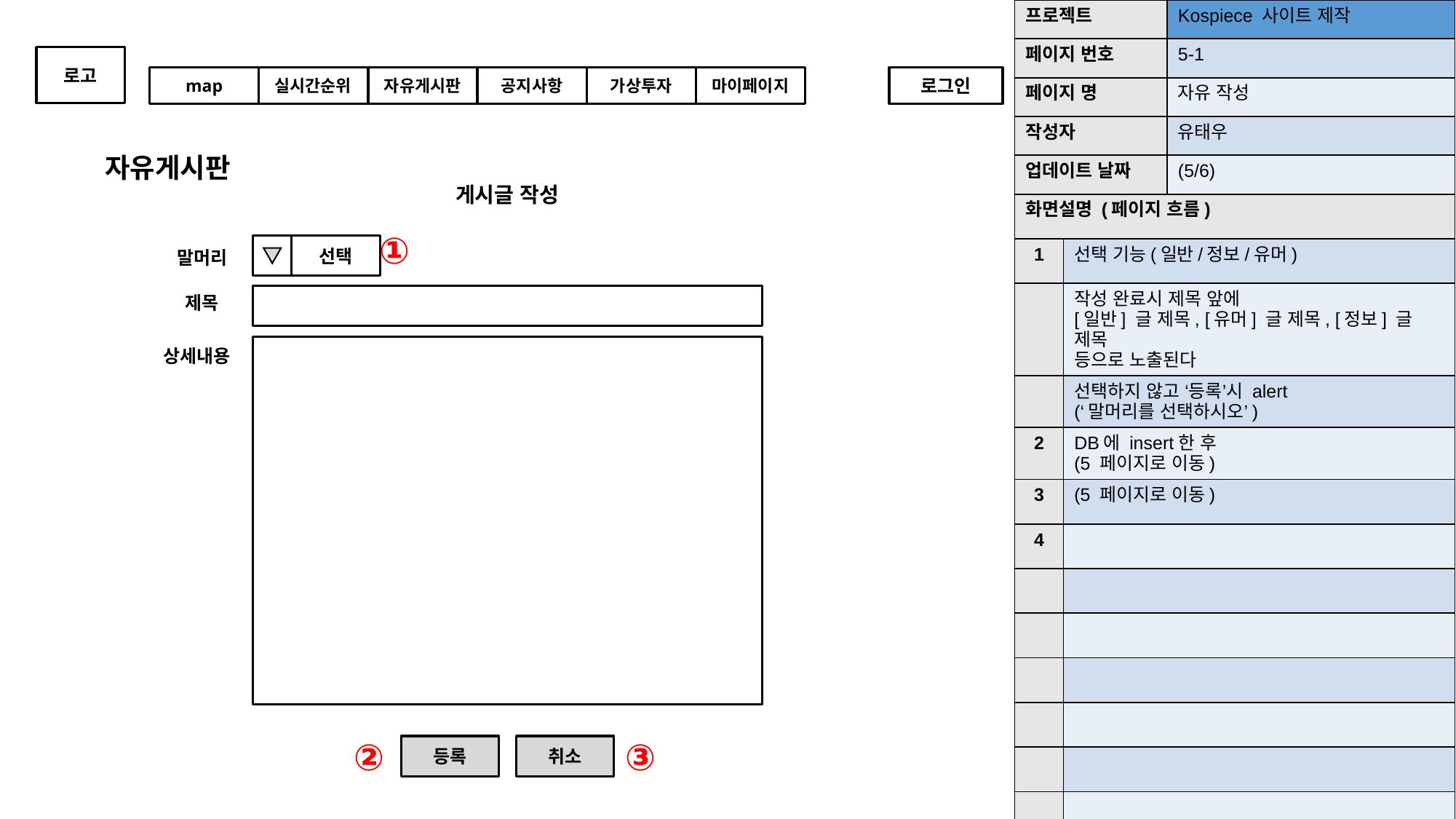

| 프로젝트 | Kospiece 사이트 제작 |
| --- | --- |
| 페이지 번호 | 5-1 |
| 페이지 명 | 자유 작성 |
| 작성자 | 유태우 |
| 업데이트 날짜 | (5/6) |
로고
map
실시간순위
자유게시판
공지사항
가상투자
마이페이지
로그인
자유게시판
게시글 작성
| 화면설명 (페이지 흐름) |  |
| --- | --- |
| 1 | 선택 기능(일반/정보/유머) |
|  | 작성 완료시 제목 앞에 [일반] 글 제목, [유머] 글 제목, [정보] 글 제목 등으로 노출된다 |
|  | 선택하지 않고 ‘등록’시 alert (‘말머리를 선택하시오’) |
| 2 | DB에 insert한 후 (5 페이지로 이동) |
| 3 | (5 페이지로 이동) |
| 4 |  |
|  |  |
|  |  |
|  |  |
|  |  |
|  |  |
|  |  |
①

선택
말머리

제목

상세내용

②
③
등록
취소